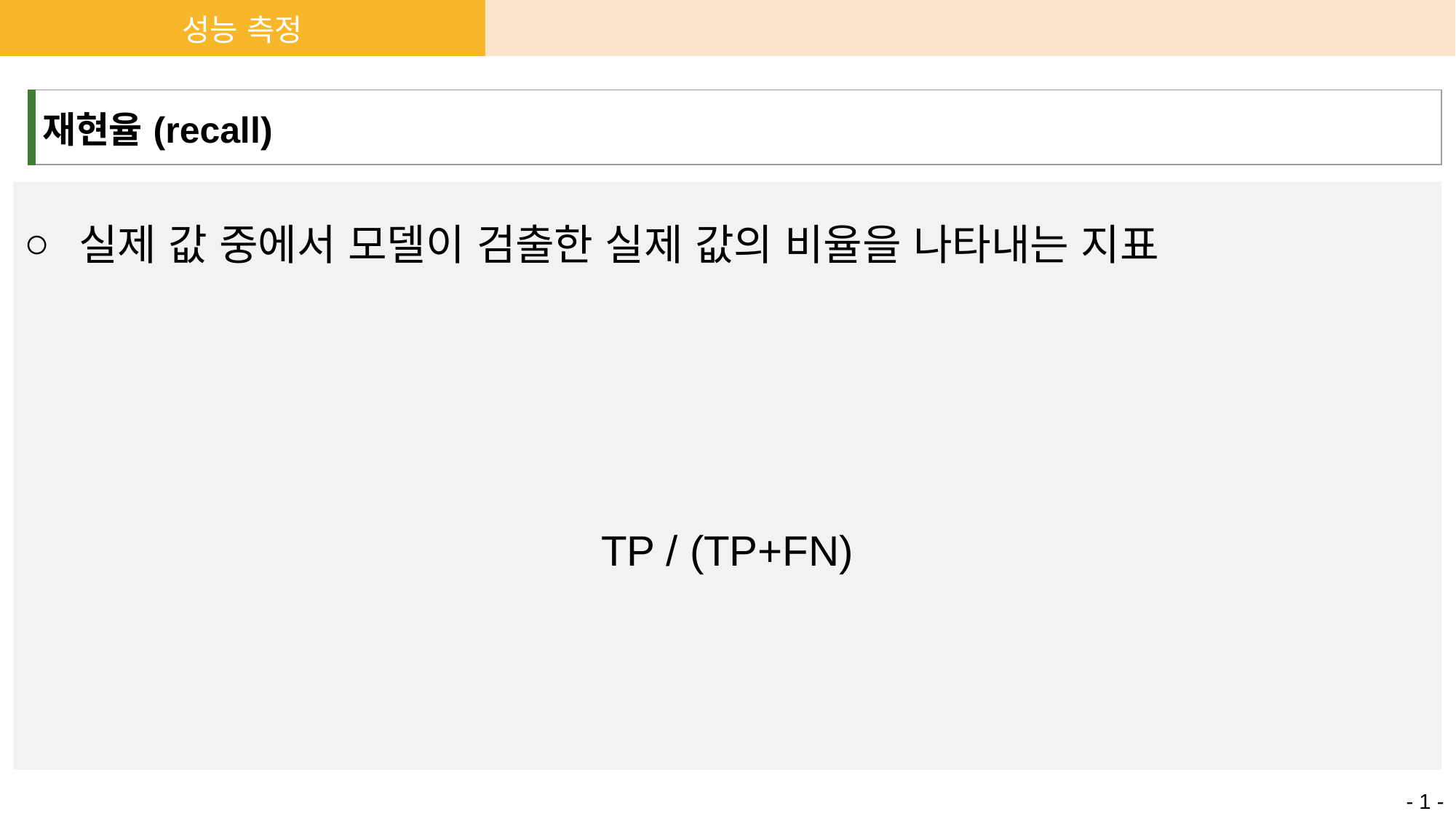

| 성능 측정 |  |  |  |
| --- | --- | --- | --- |
| 재현율(recall) |
| --- |
실제 값 중에서 모델이 검출한 실제 값의 비율을 나타내는 지표

TP / (TP+FN)
- 1 -